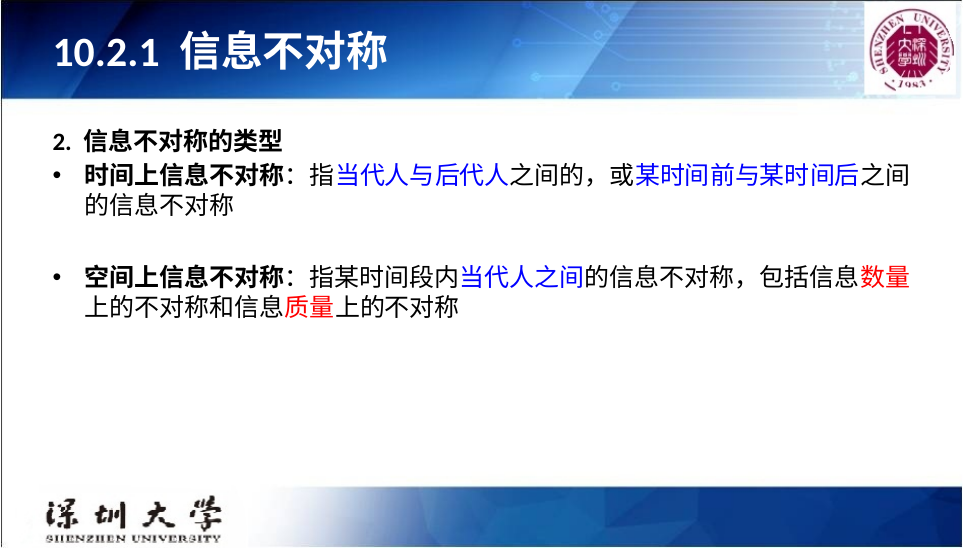

# 10.2.1 信息不对称
2. 信息不对称的类型
时间上信息不对称：指当代人与后代人之间的，或某时间前与某时间后之间的信息不对称

空间上信息不对称：指某时间段内当代人之间的信息不对称，包括信息数量上的不对称和信息质量上的不对称
347